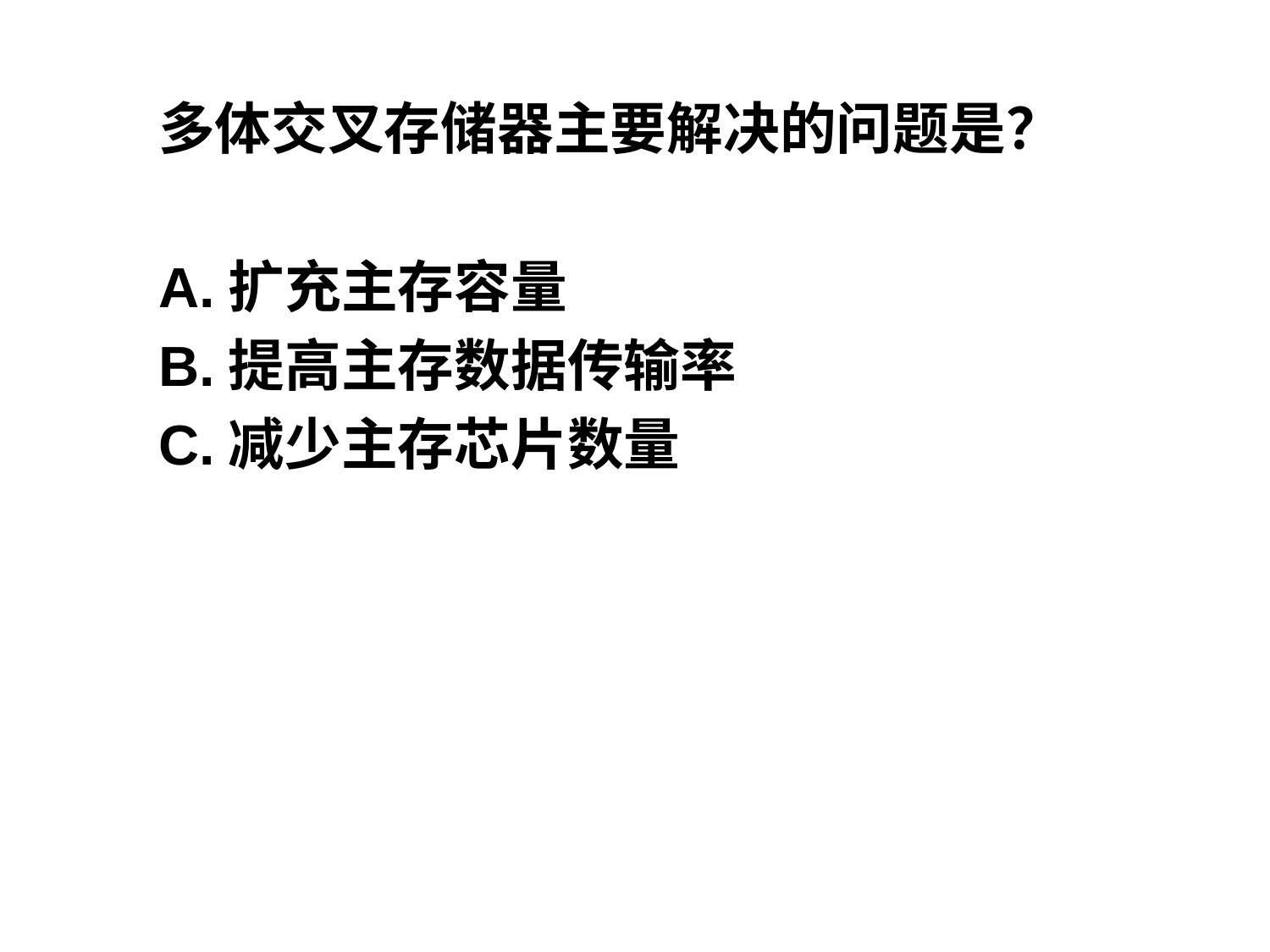

多体交叉存储器主要解决的问题是？

A.扩充主存容量
B.提高主存数据传输率
C.减少主存芯片数量